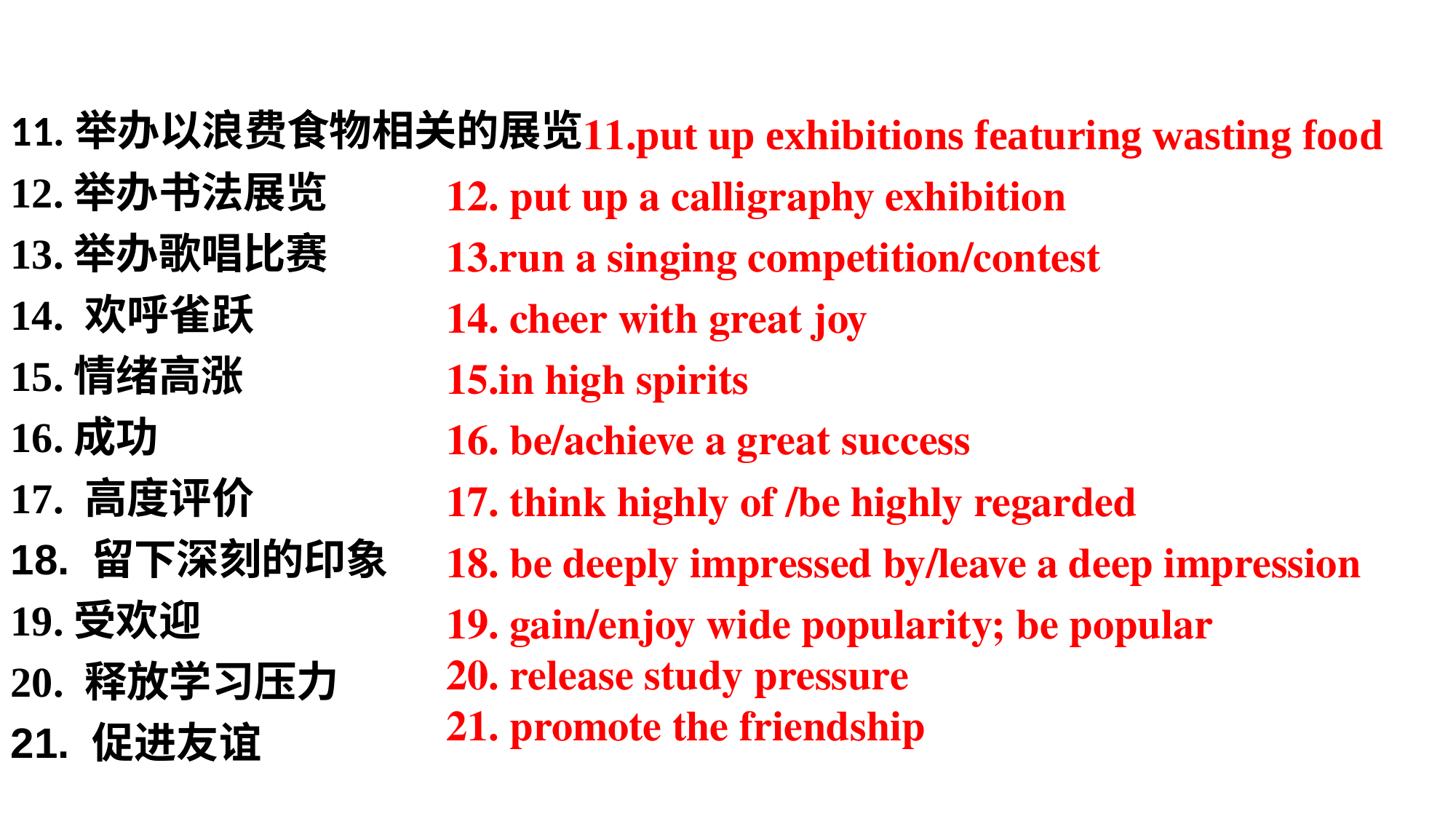

11.put up exhibitions featuring wasting food
12. put up a calligraphy exhibition
13.run a singing competition/contest
14. cheer with great joy
15.in high spirits
16. be/achieve a great success
17. think highly of /be highly regarded
18. be deeply impressed by/leave a deep impression
19. gain/enjoy wide popularity; be popular
20. release study pressure
21. promote the friendship

11.举办以浪费食物相关的展览
12.举办书法展览
13.举办歌唱比赛
14. 欢呼雀跃
15.情绪高涨
16.成功
17. 高度评价
18. 留下深刻的印象
19.受欢迎
20. 释放学习压力
21. 促进友谊